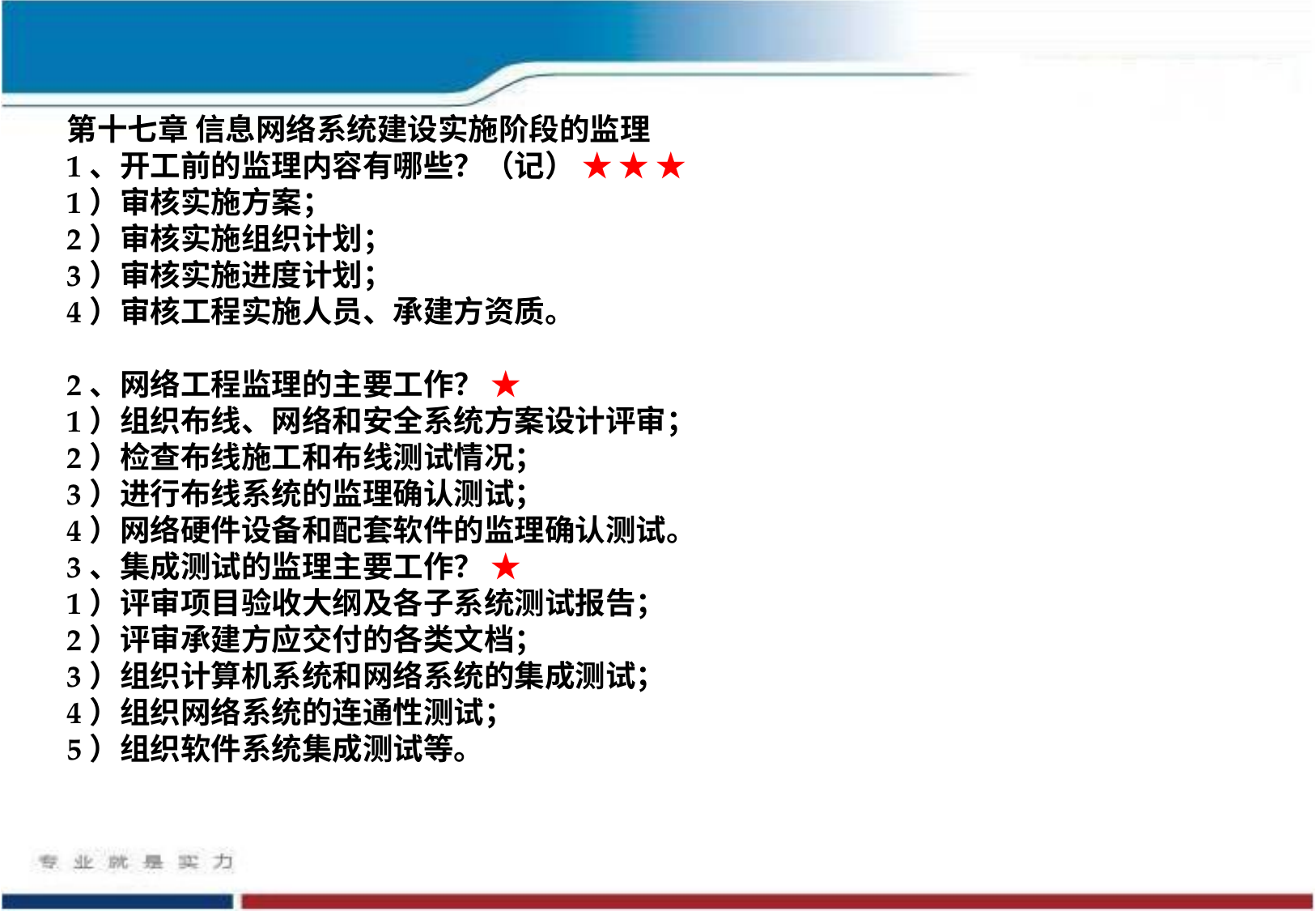

第十七章 信息网络系统建设实施阶段的监理
1、开工前的监理内容有哪些？（记） ★ ★ ★
1）审核实施方案；
2）审核实施组织计划；
3）审核实施进度计划；
4）审核工程实施人员、承建方资质。

2、网络工程监理的主要工作？ ★
1）组织布线、网络和安全系统方案设计评审；
2）检查布线施工和布线测试情况；
3）进行布线系统的监理确认测试；
4）网络硬件设备和配套软件的监理确认测试。
3、集成测试的监理主要工作？ ★
1）评审项目验收大纲及各子系统测试报告；
2）评审承建方应交付的各类文档；
3）组织计算机系统和网络系统的集成测试；
4）组织网络系统的连通性测试；
5）组织软件系统集成测试等。